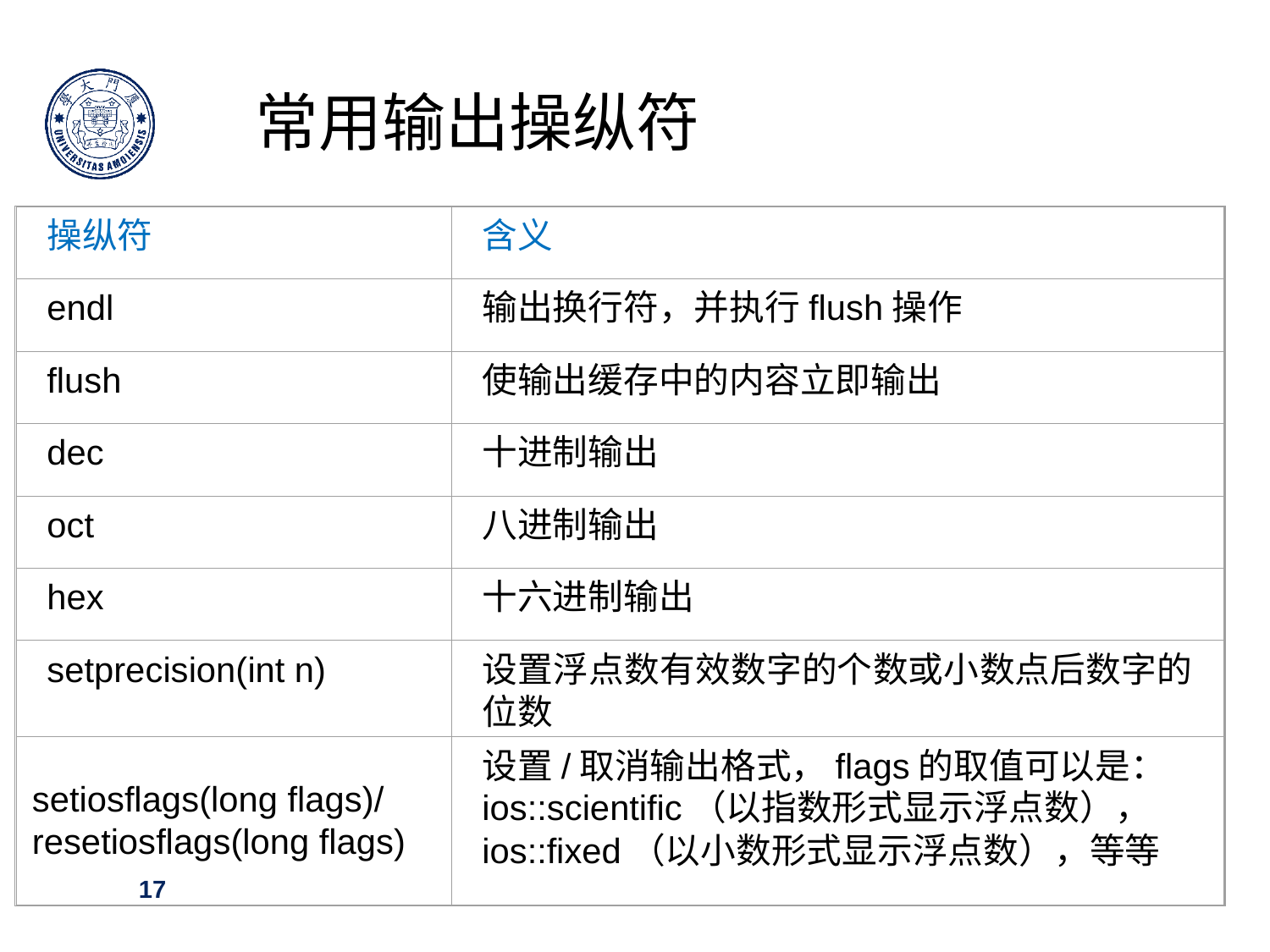

常用输出操纵符

操纵符

含义

endl

输出换行符，并执行flush操作

flush

使输出缓存中的内容立即输出

dec

十进制输出

oct

八进制输出

hex

十六进制输出

setprecision(int n)

设置浮点数有效数字的个数或小数点后数字的位数

setiosflags(long flags)/
resetiosflags(long flags)

设置/取消输出格式，flags的取值可以是：
ios::scientific（以指数形式显示浮点数），
ios::fixed（以小数形式显示浮点数），等等
17